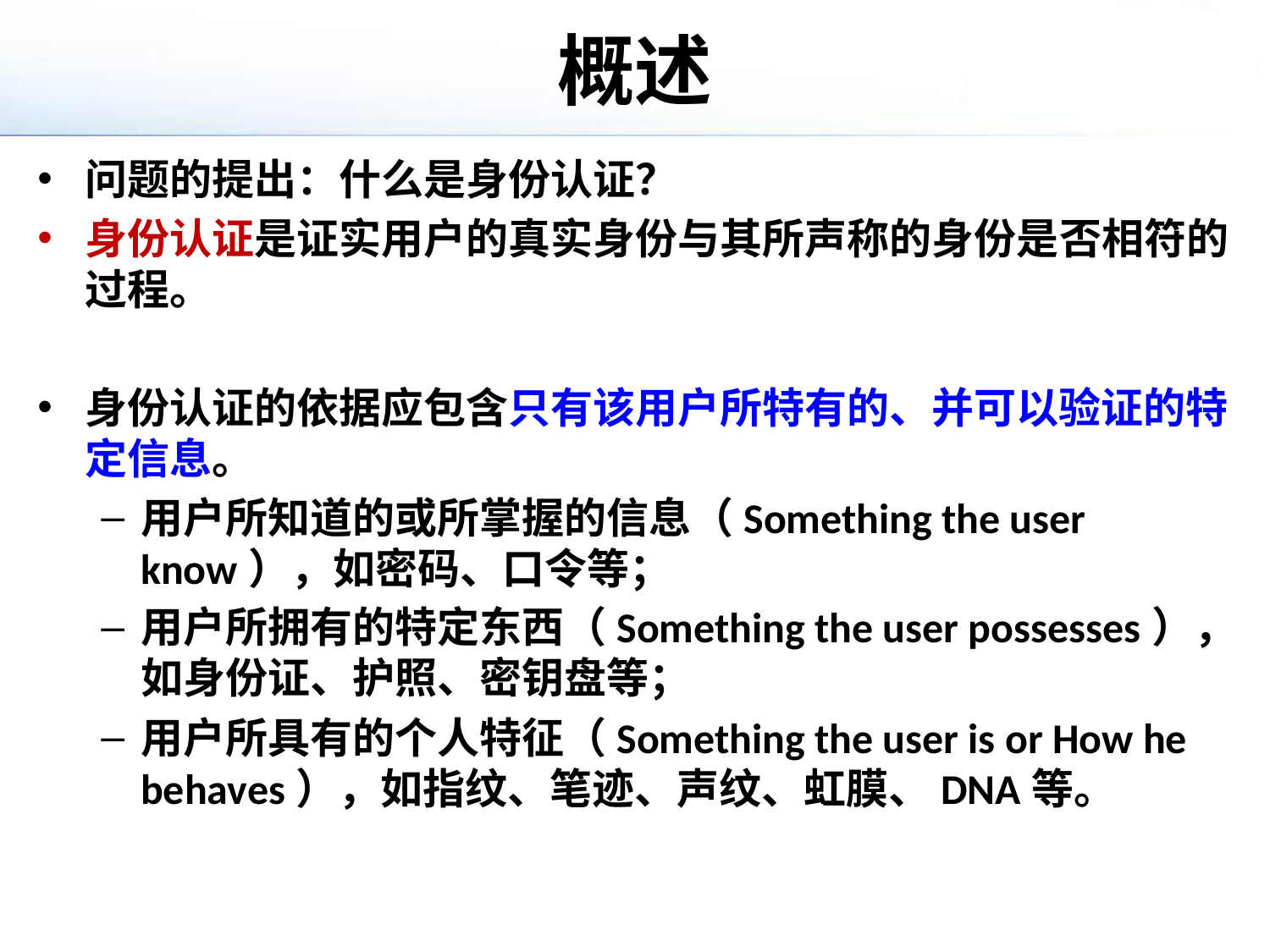

# 概述
问题的提出：什么是身份认证？
身份认证是证实用户的真实身份与其所声称的身份是否相符的过程。

身份认证的依据应包含只有该用户所特有的、并可以验证的特定信息。
用户所知道的或所掌握的信息（Something the user know），如密码、口令等；
用户所拥有的特定东西（Something the user possesses），如身份证、护照、密钥盘等；
用户所具有的个人特征（Something the user is or How he behaves），如指纹、笔迹、声纹、虹膜、DNA等。